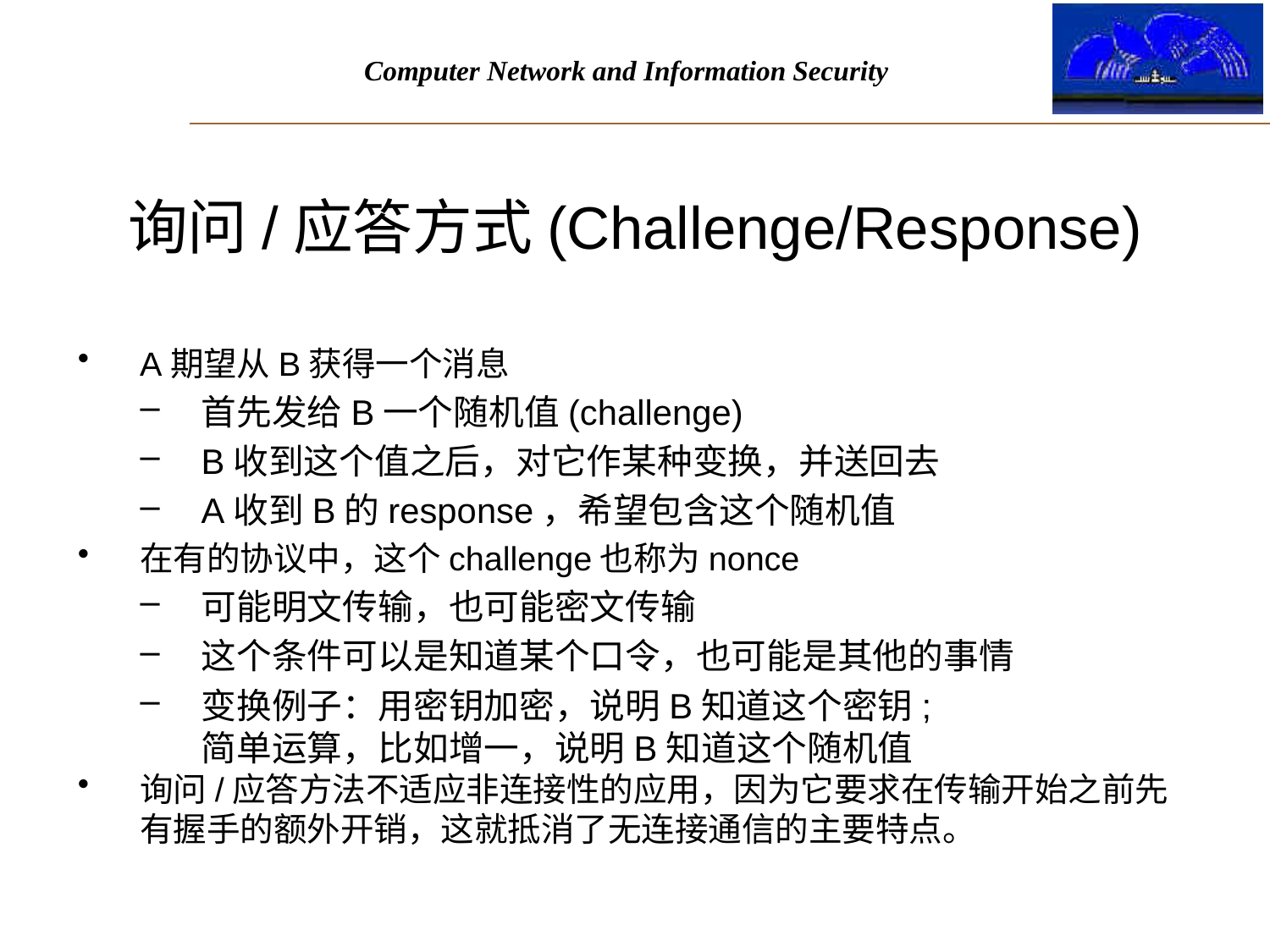

# 询问/应答方式(Challenge/Response)
A期望从B获得一个消息
首先发给B一个随机值(challenge)
B收到这个值之后，对它作某种变换，并送回去
A收到B的response，希望包含这个随机值
在有的协议中，这个challenge也称为nonce
可能明文传输，也可能密文传输
这个条件可以是知道某个口令，也可能是其他的事情
变换例子：用密钥加密，说明B知道这个密钥;
简单运算，比如增一，说明B知道这个随机值
询问/应答方法不适应非连接性的应用，因为它要求在传输开始之前先有握手的额外开销，这就抵消了无连接通信的主要特点。